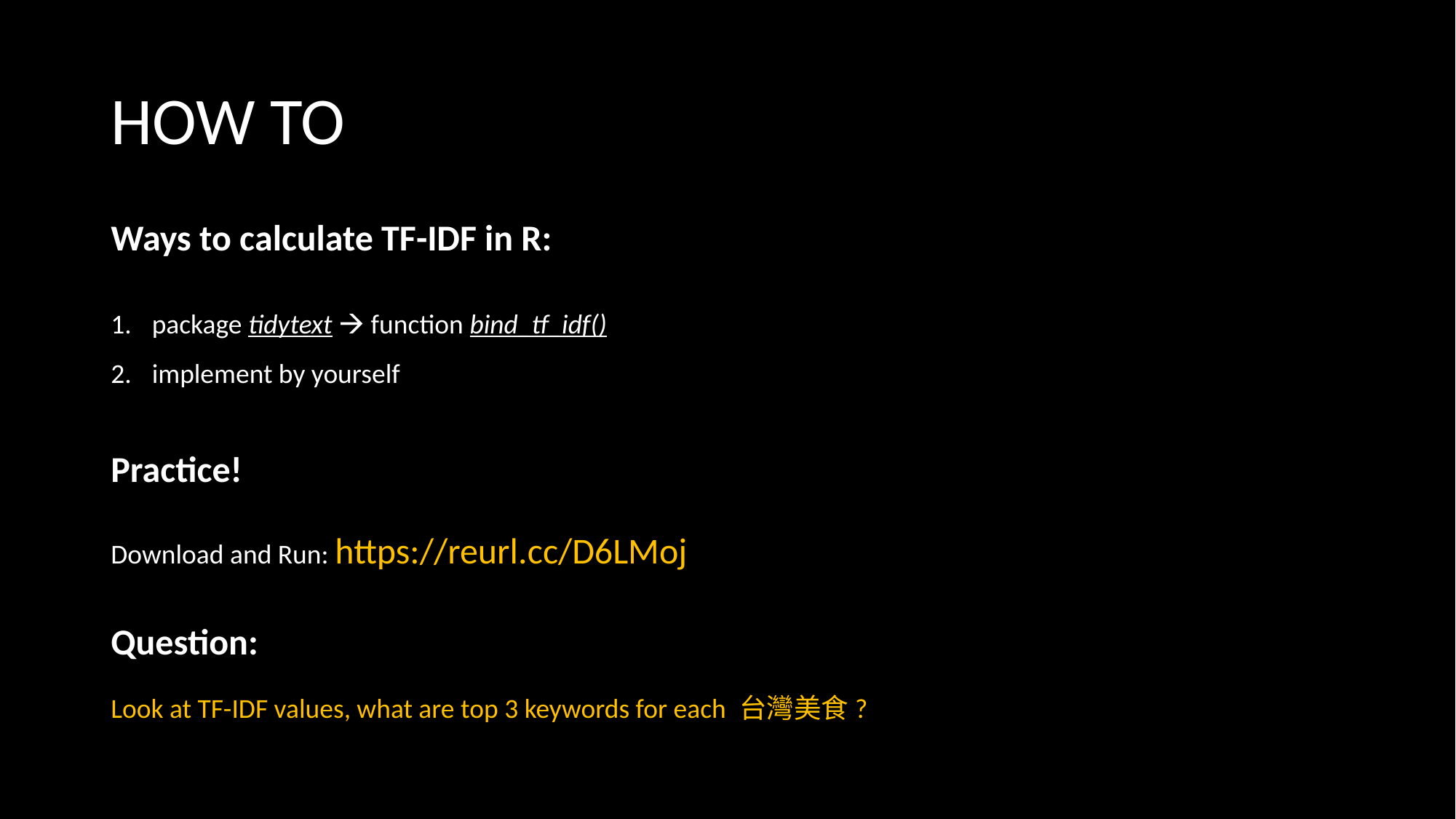

# HOW TO
Ways to calculate TF-IDF in R:
package tidytext 🡪 function bind_tf_idf()
implement by yourself
Practice!
Download and Run: https://reurl.cc/D6LMoj
Question:
Look at TF-IDF values, what are top 3 keywords for each 台灣美食?